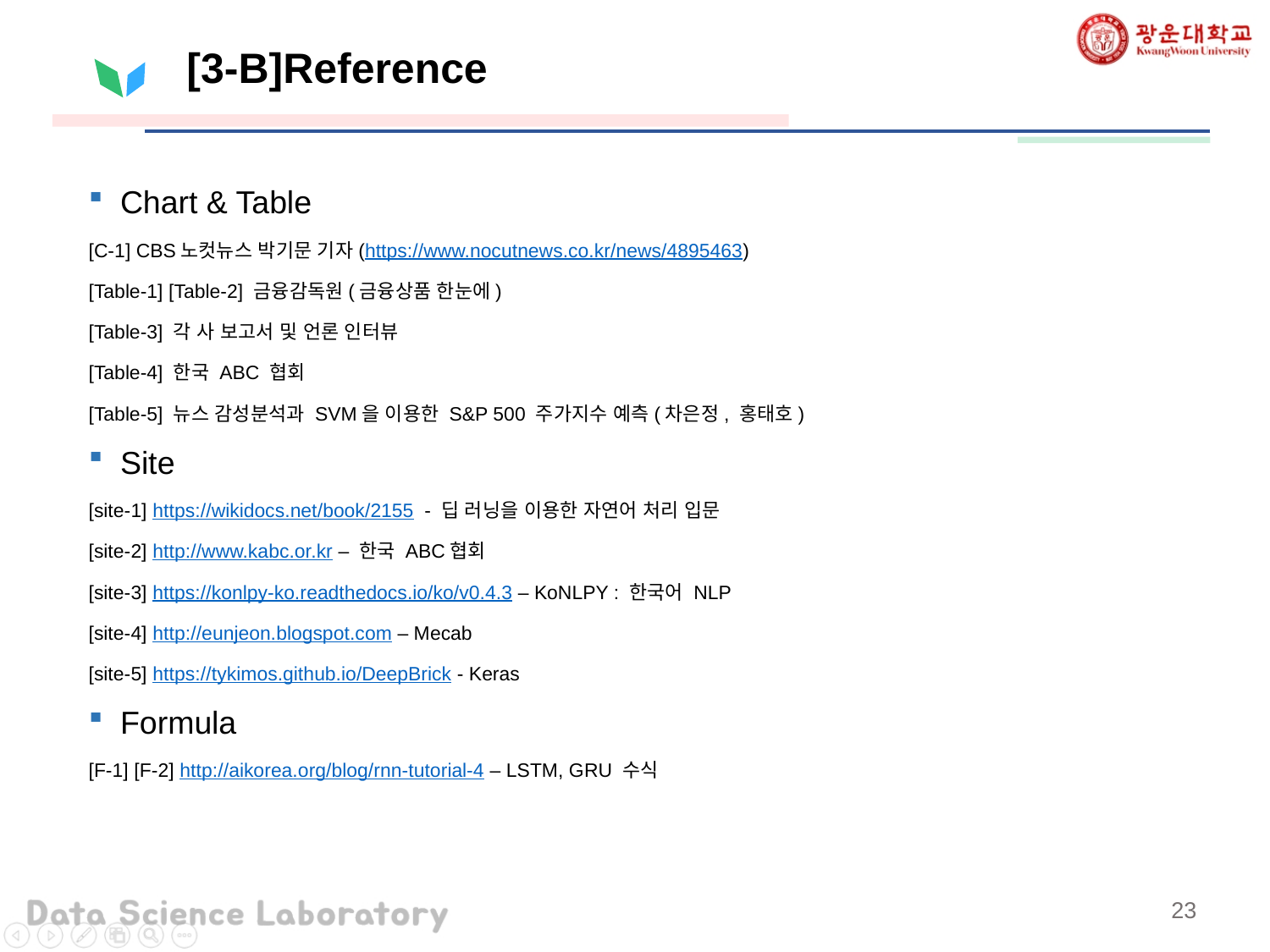

# [3-B]Reference
Chart & Table
[C-1] CBS노컷뉴스 박기문 기자(https://www.nocutnews.co.kr/news/4895463)
[Table-1] [Table-2] 금융감독원(금융상품 한눈에)
[Table-3] 각 사 보고서 및 언론 인터뷰
[Table-4] 한국 ABC 협회
[Table-5] 뉴스 감성분석과 SVM을 이용한 S&P 500 주가지수 예측(차은정, 홍태호)
Site
[site-1] https://wikidocs.net/book/2155  - 딥 러닝을 이용한 자연어 처리 입문
[site-2] http://www.kabc.or.kr – 한국 ABC협회
[site-3] https://konlpy-ko.readthedocs.io/ko/v0.4.3 – KoNLPY : 한국어 NLP
[site-4] http://eunjeon.blogspot.com – Mecab
[site-5] https://tykimos.github.io/DeepBrick - Keras
Formula
[F-1] [F-2] http://aikorea.org/blog/rnn-tutorial-4 – LSTM, GRU 수식

23